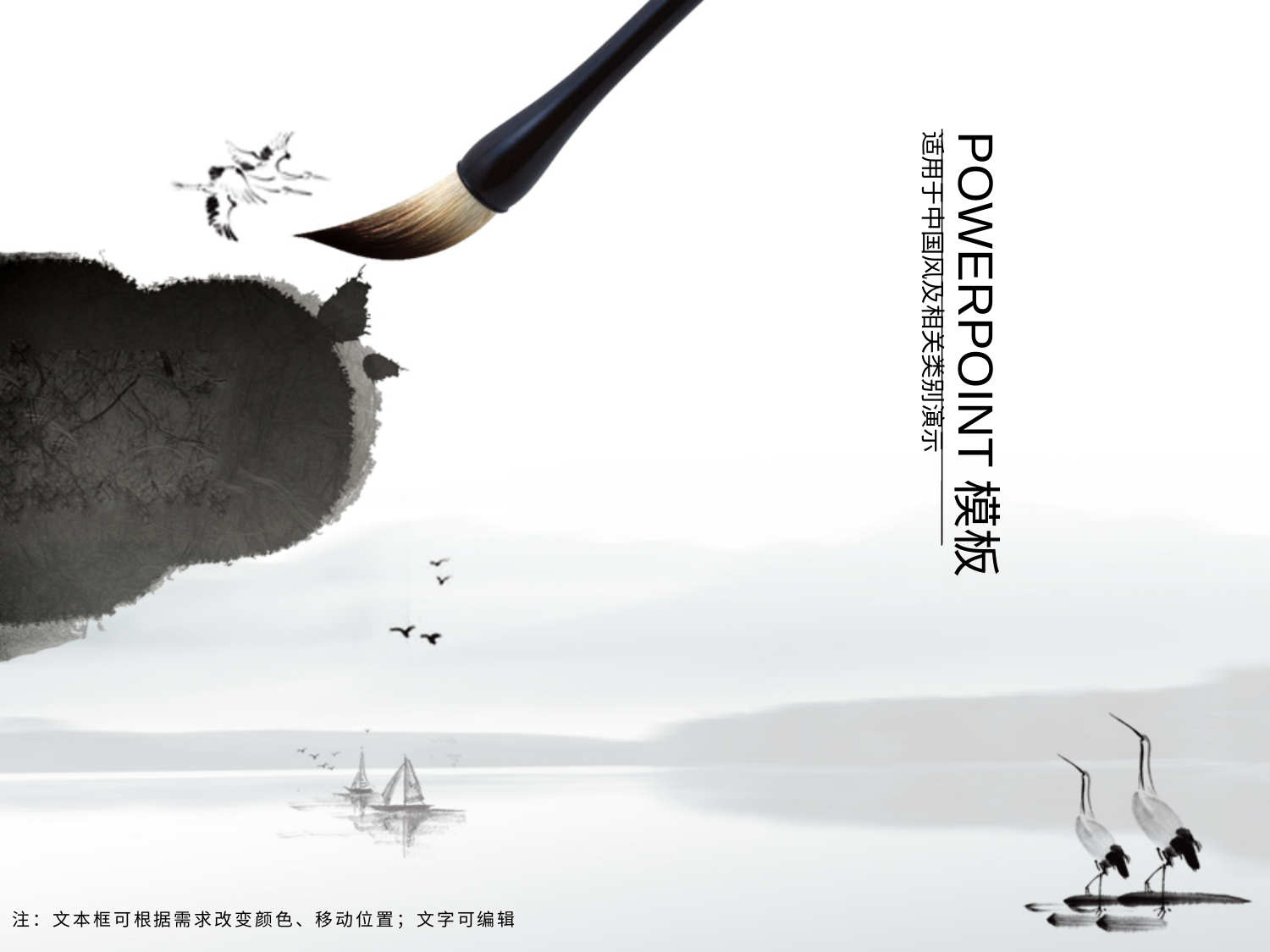

POWERPOINT模板
适用于中国风及相关类别演示

注：文本框可根据需求改变颜色、移动位置；文字可编辑